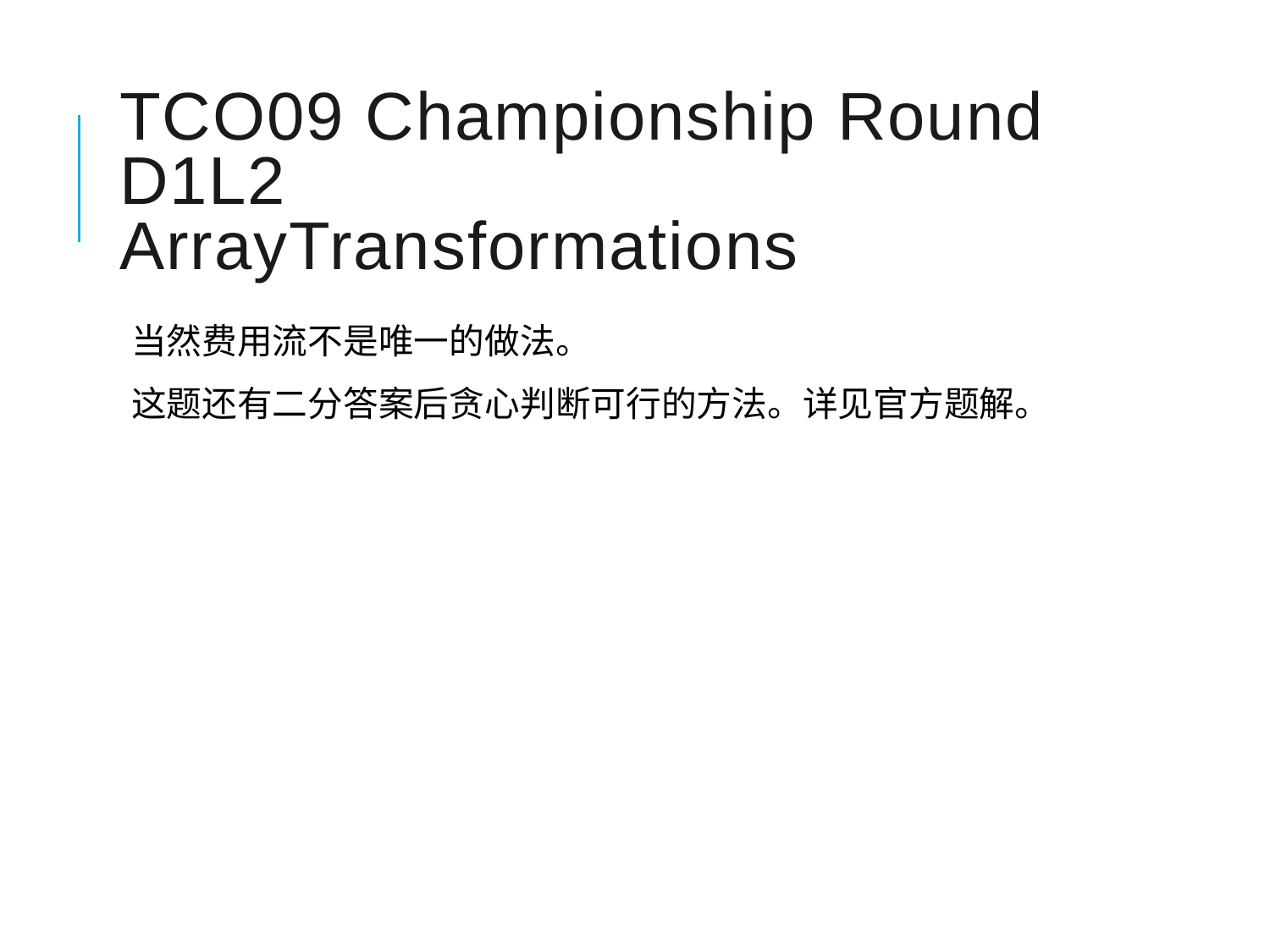

# TCO09 Championship Round D1L2 ArrayTransformations
当然费用流不是唯一的做法。
这题还有二分答案后贪心判断可行的方法。详见官方题解。